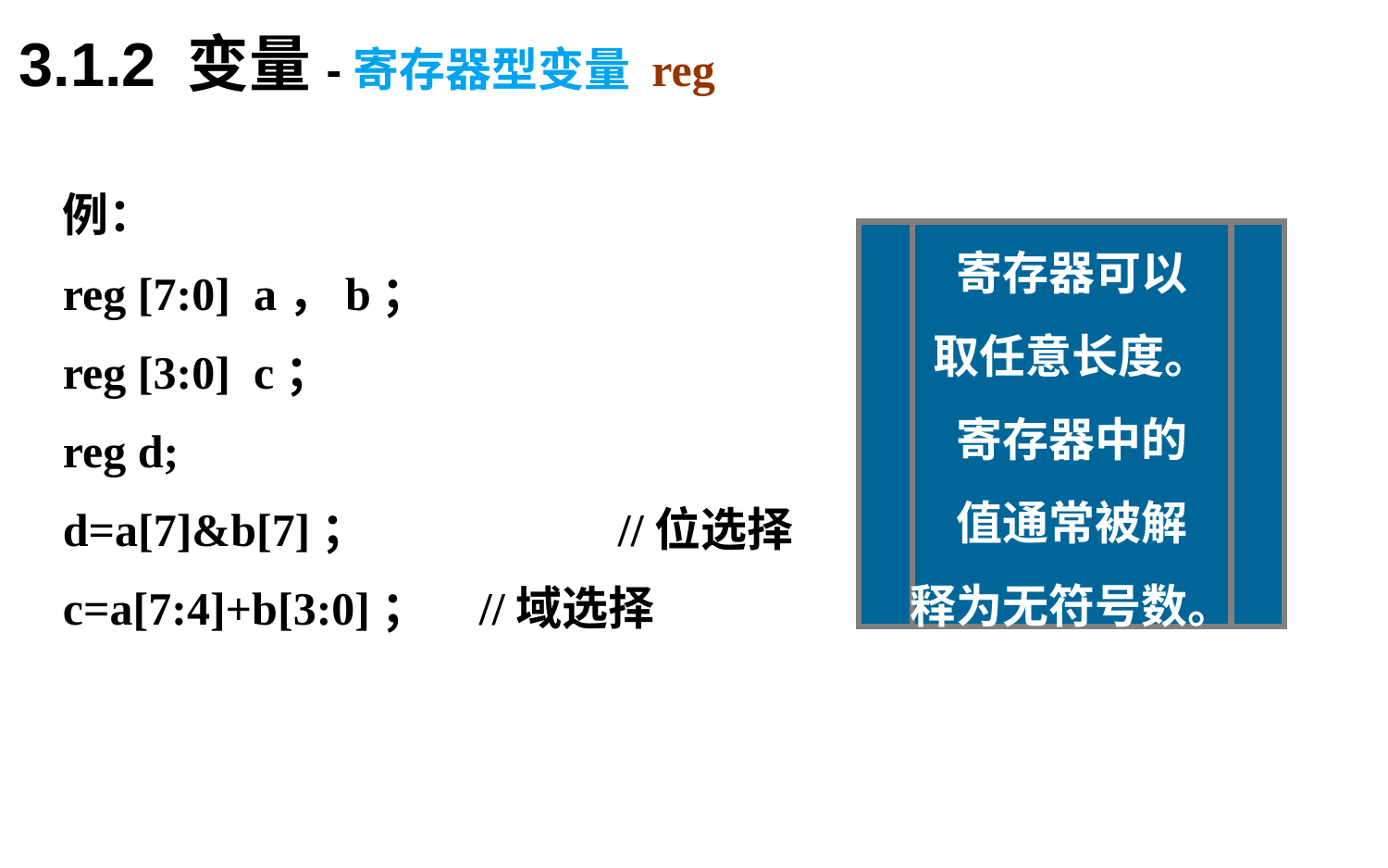

3.1.2 变量-寄存器型变量 reg
例：
reg [7:0]  a，b；
reg [3:0]  c；
reg d;
d=a[7]&b[7]；		//位选择
c=a[7:4]+b[3:0]；	//域选择
寄存器可以
取任意长度。
寄存器中的
值通常被解
释为无符号数。